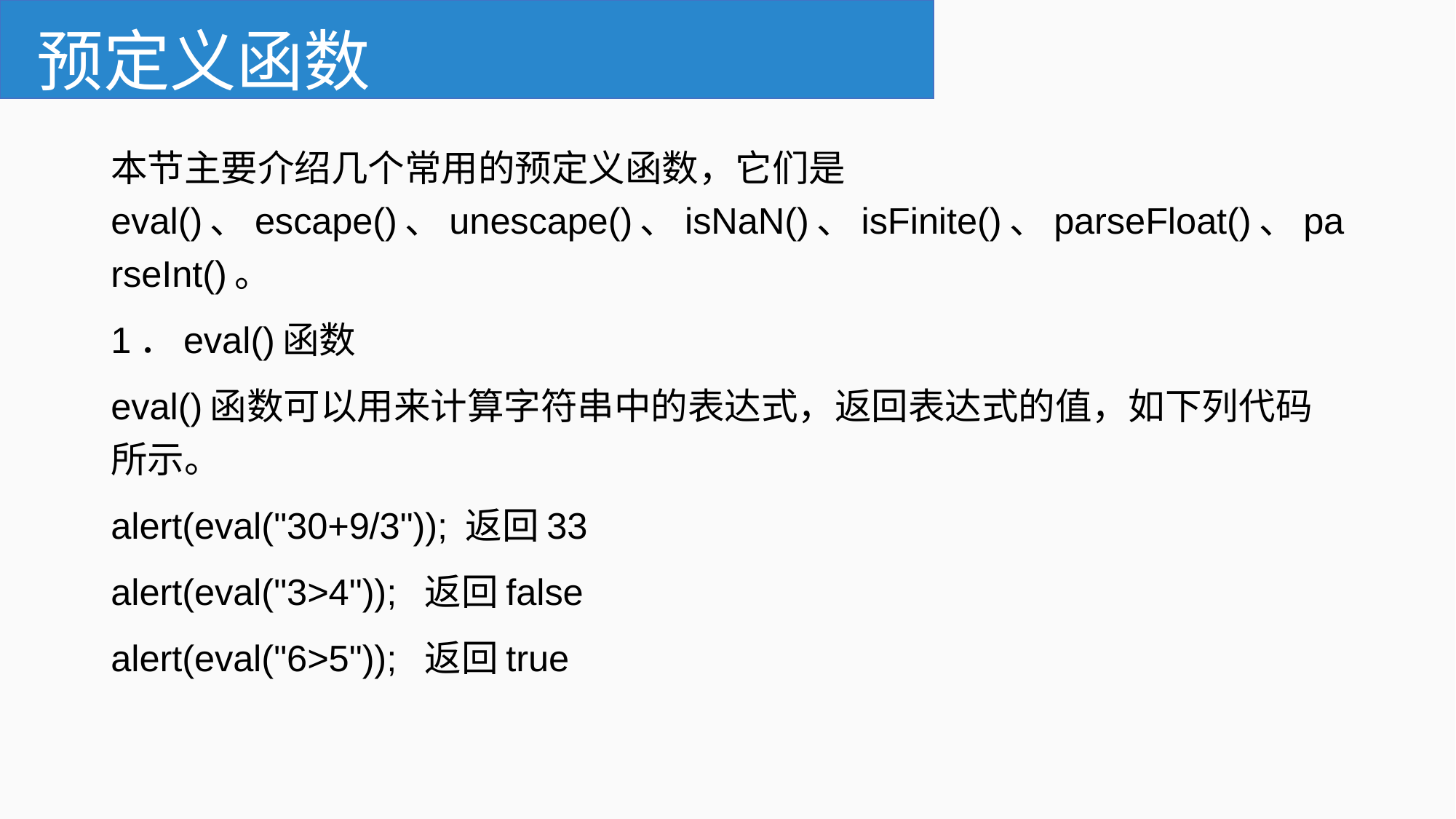

# 预定义函数
本节主要介绍几个常用的预定义函数，它们是eval()、escape()、unescape()、isNaN()、isFinite()、parseFloat()、parseInt()。
1．eval()函数
eval()函数可以用来计算字符串中的表达式，返回表达式的值，如下列代码所示。
alert(eval("30+9/3")); 返回33
alert(eval("3>4"));  返回false
alert(eval("6>5"));  返回true